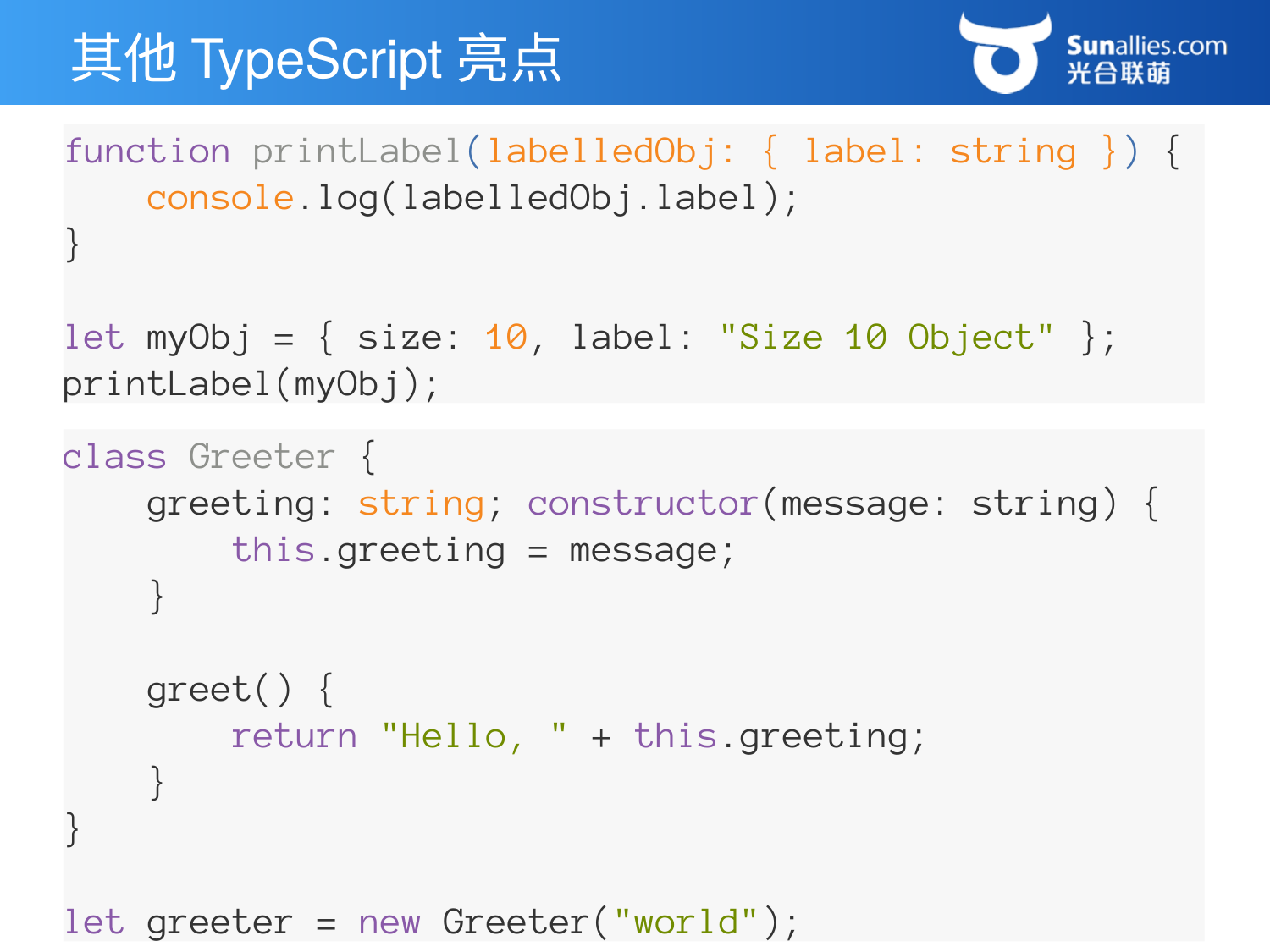

# 其他TypeScript亮点
function printLabel(labelledObj: { label: string }) {
    console.log(labelledObj.label);
}

let myObj = { size: 10, label: "Size 10 Object" };
printLabel(myObj);
class Greeter {
    greeting: string; constructor(message: string) {
        this.greeting = message;
    }

    greet() {
        return "Hello, " + this.greeting;
    }
}

let greeter = new Greeter("world");